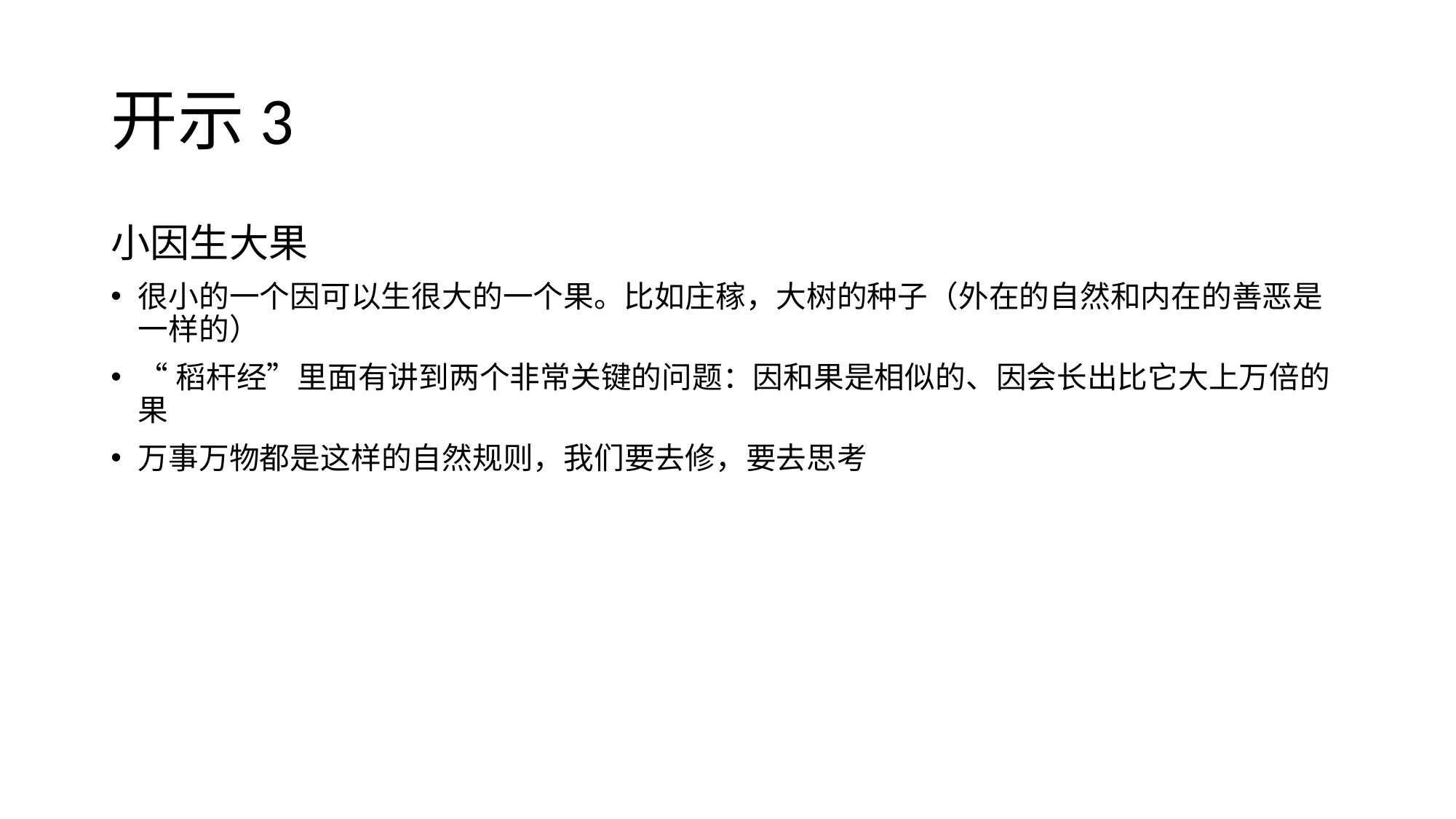

# 开示3
小因生大果
很小的一个因可以生很大的一个果。比如庄稼，大树的种子（外在的自然和内在的善恶是一样的）
“稻杆经”里面有讲到两个非常关键的问题：因和果是相似的、因会长出比它大上万倍的果
万事万物都是这样的自然规则，我们要去修，要去思考